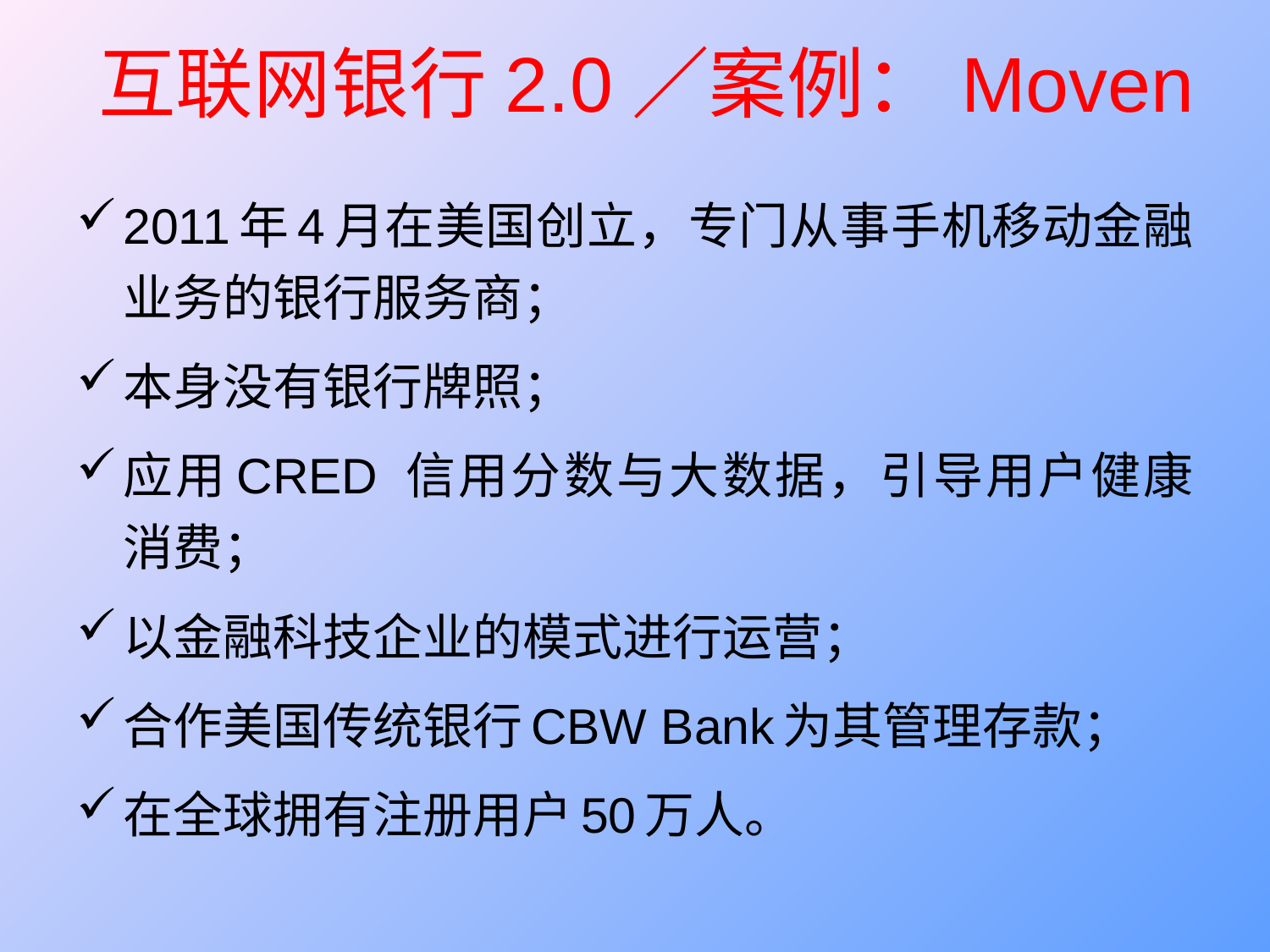

# 互联网银行2.0／案例：Moven
2011年4月在美国创立，专门从事手机移动金融业务的银行服务商；
本身没有银行牌照；
应用CRED 信用分数与大数据，引导用户健康消费；
以金融科技企业的模式进行运营；
合作美国传统银行CBW Bank为其管理存款；
在全球拥有注册用户50万人。